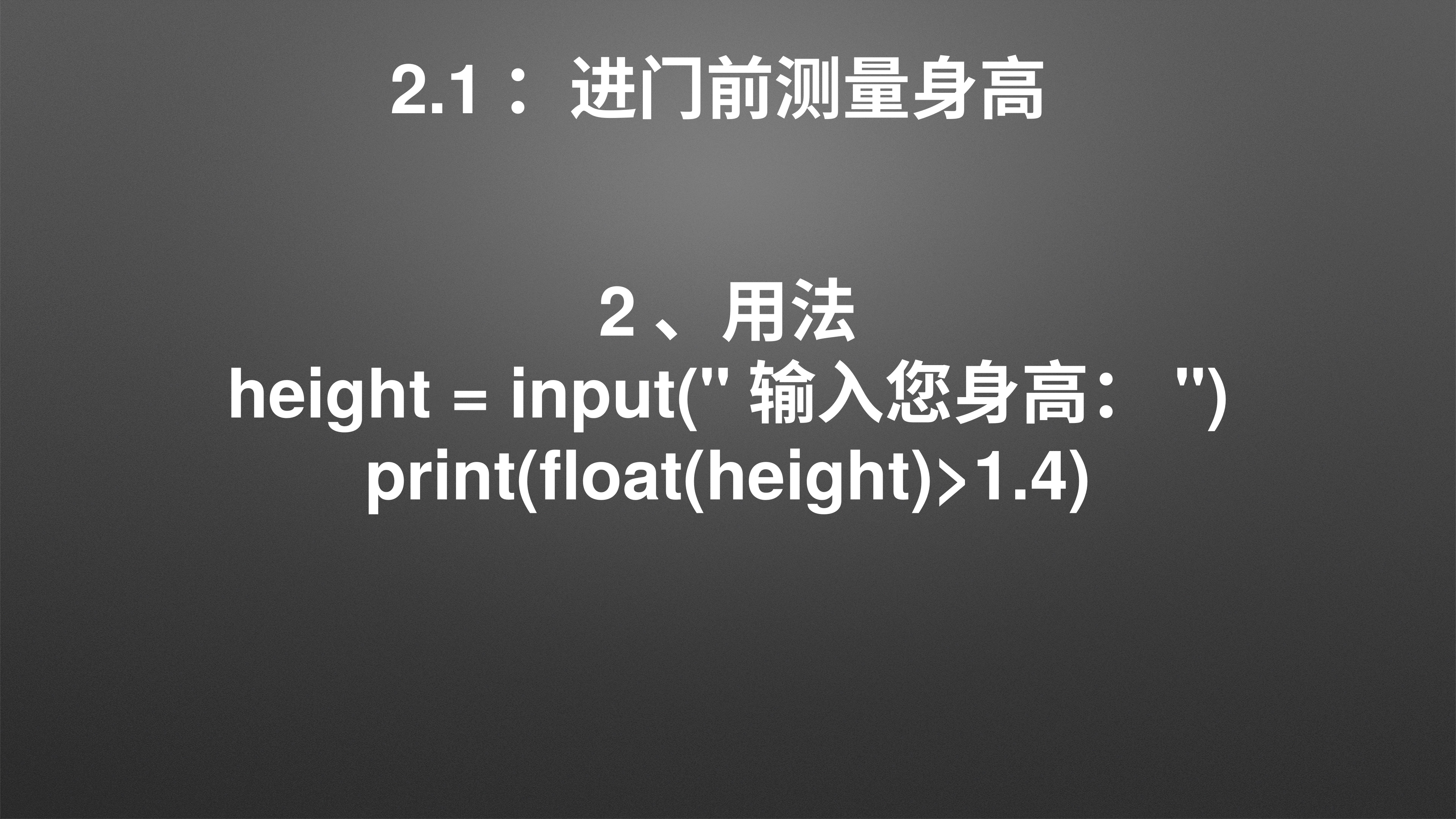

# 2.1：进门前测量身高
2、用法
height = input("输入您身高：")
print(float(height)>1.4)